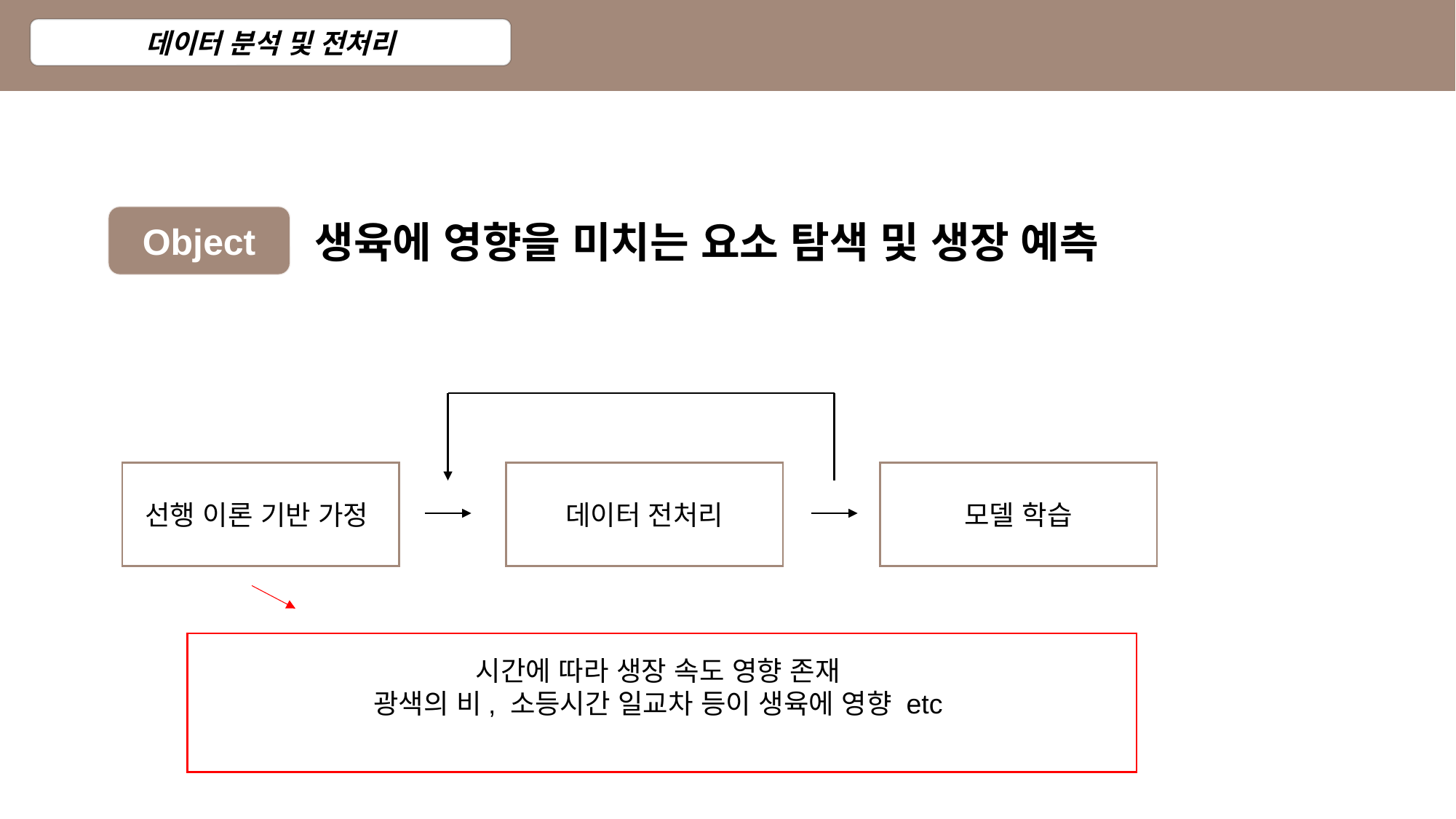

데이터 분석 및 전처리
Object
생육에 영향을 미치는 요소 탐색 및 생장 예측
선행 이론 기반 가정
데이터 전처리
모델 학습
시간에 따라 생장 속도 영향 존재
광색의 비, 소등시간 일교차 등이 생육에 영향 etc